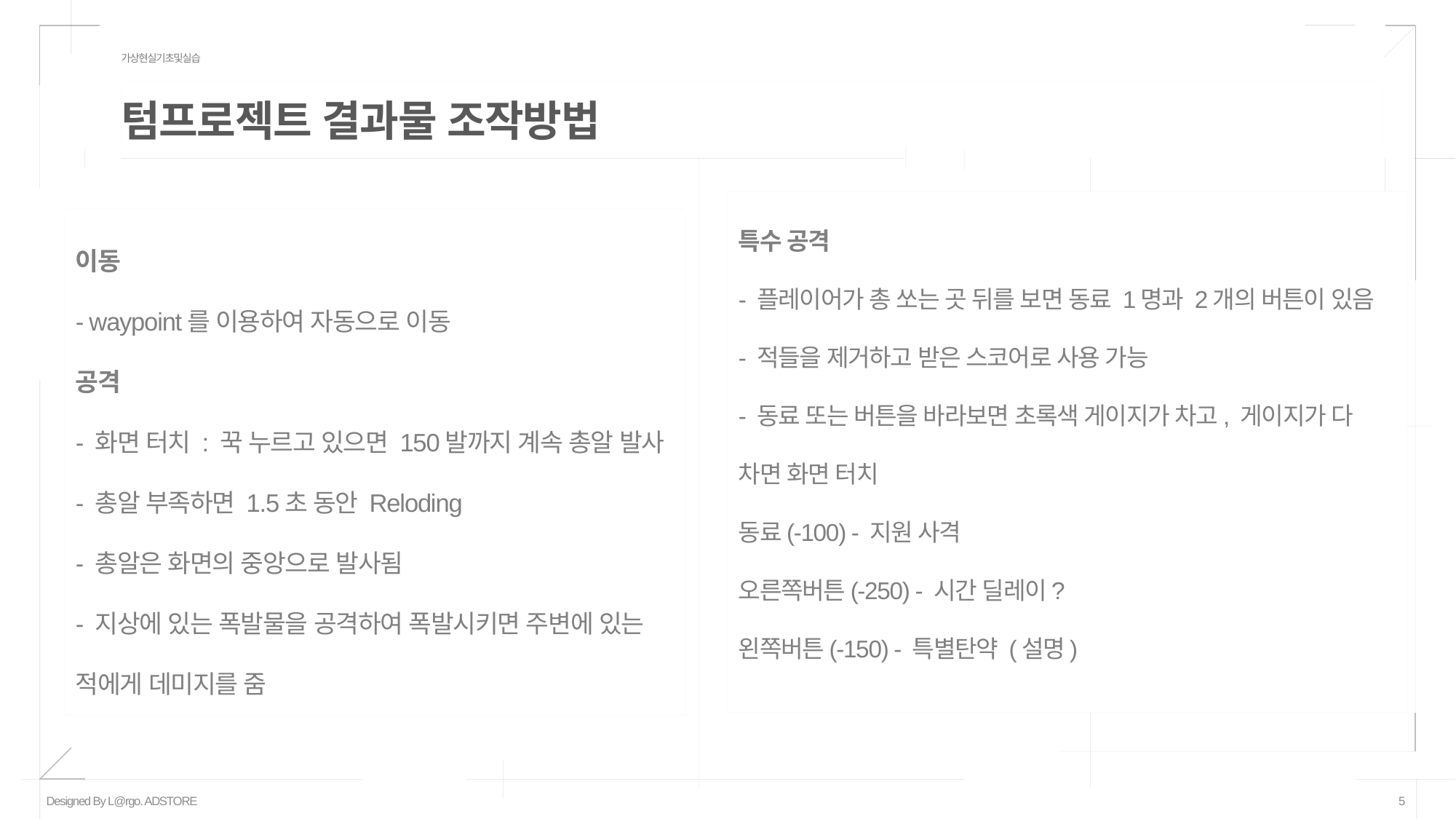

가상현실기초및실습
# 텀프로젝트 결과물 조작방법
특수 공격
- 플레이어가 총 쏘는 곳 뒤를 보면 동료 1명과 2개의 버튼이 있음
- 적들을 제거하고 받은 스코어로 사용 가능
- 동료 또는 버튼을 바라보면 초록색 게이지가 차고, 게이지가 다 차면 화면 터치
동료(-100) - 지원 사격
오른쪽버튼(-250) - 시간 딜레이?
왼쪽버튼(-150) - 특별탄약 (설명)
이동
- waypoint를 이용하여 자동으로 이동
공격
- 화면 터치 : 꾹 누르고 있으면 150발까지 계속 총알 발사
- 총알 부족하면 1.5초 동안 Reloding
- 총알은 화면의 중앙으로 발사됨
- 지상에 있는 폭발물을 공격하여 폭발시키면 주변에 있는 적에게 데미지를 줌

Designed By L@rgo. ADSTORE
5